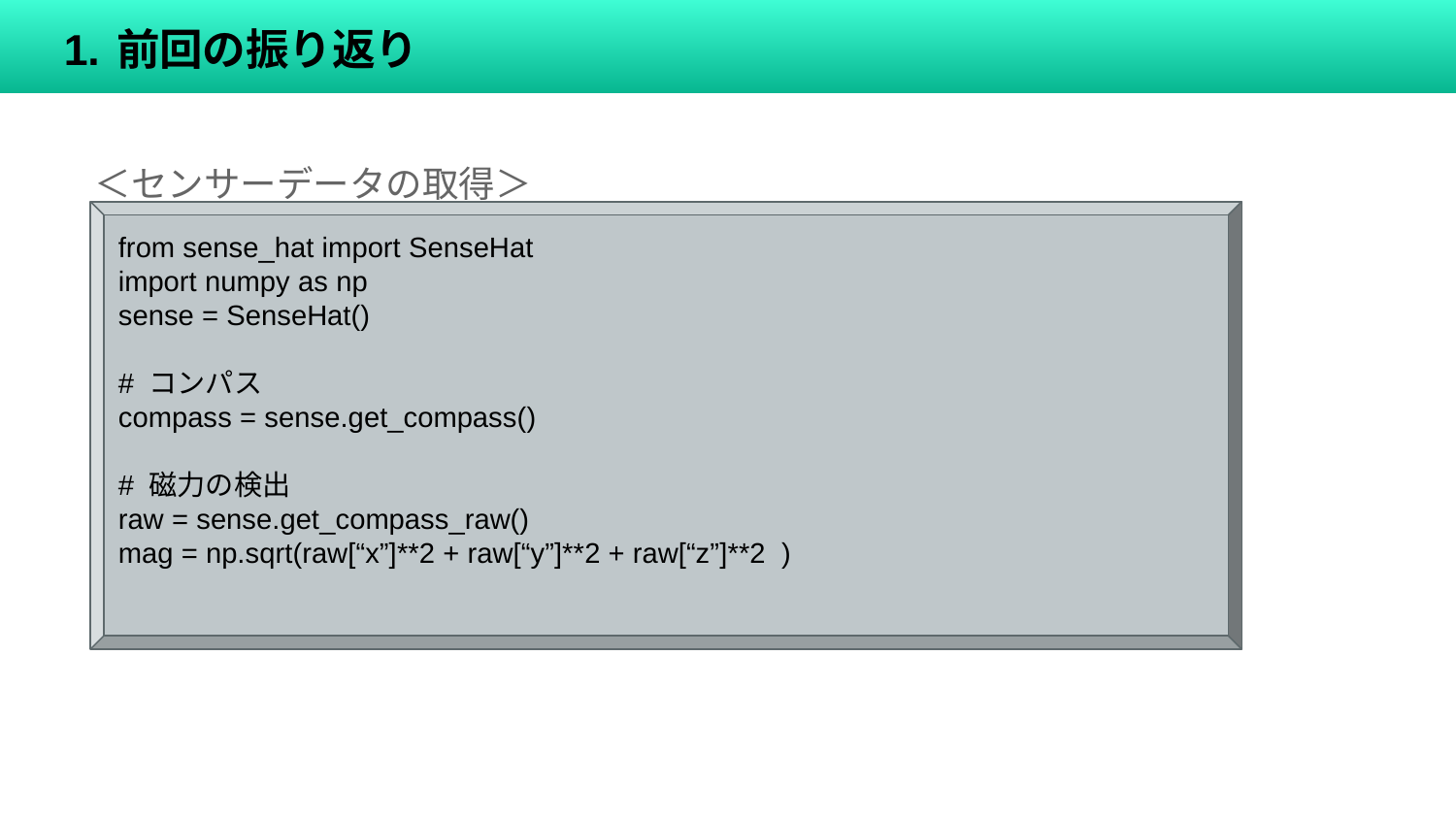

1. 前回の振り返り
　＜センサーデータの取得＞

from sense_hat import SenseHat
import numpy as np
sense = SenseHat()

# コンパス
compass = sense.get_compass()

# 磁力の検出
raw = sense.get_compass_raw()
mag = np.sqrt(raw[“x”]**2 + raw[“y”]**2 + raw[“z”]**2  )